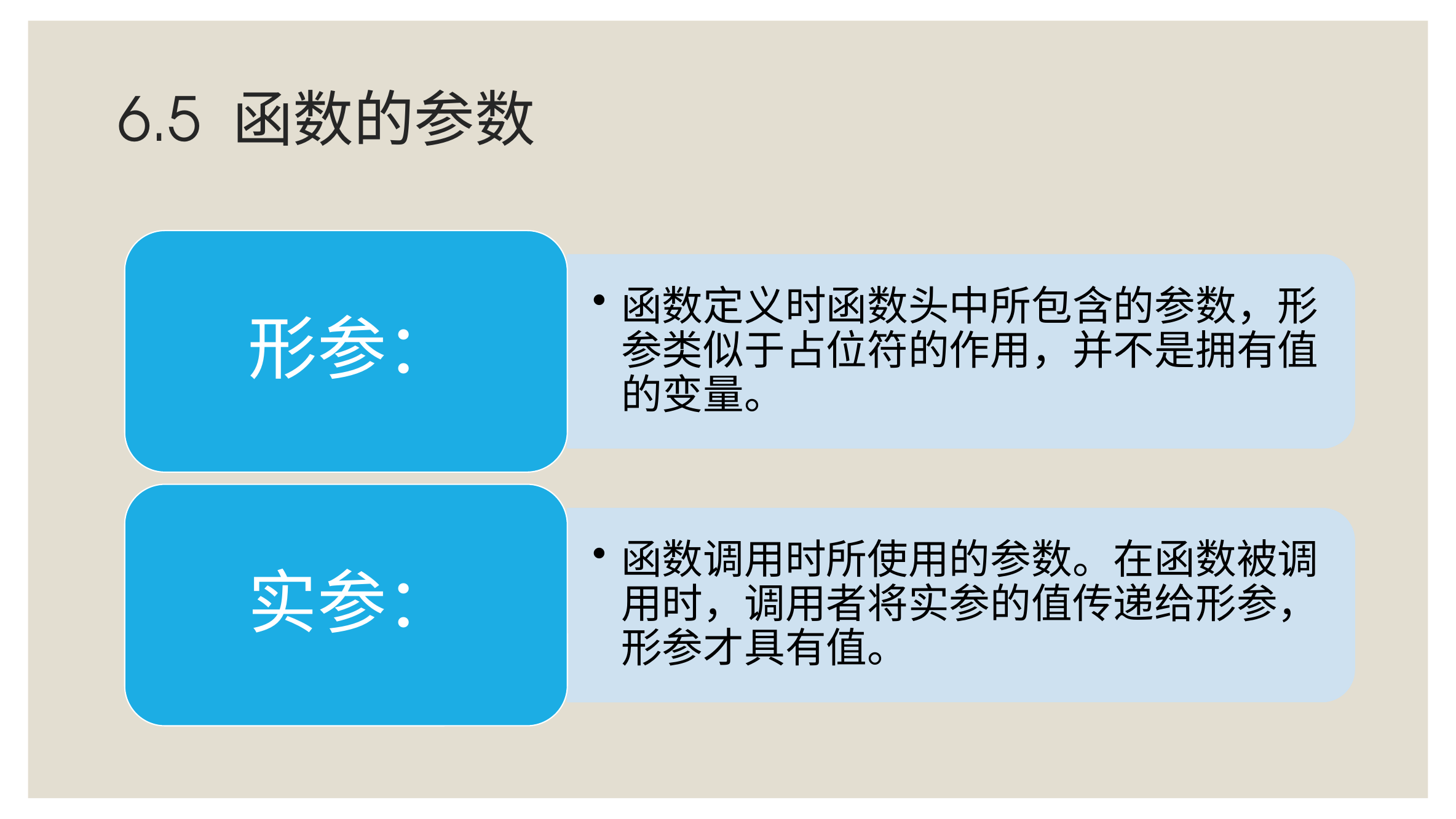

# 6.5 函数的参数
函数定义时函数头中所包含的参数，形参类似于占位符的作用，并不是拥有值的变量。
形参：
函数调用时所使用的参数。在函数被调用时，调用者将实参的值传递给形参，形参才具有值。
实参：